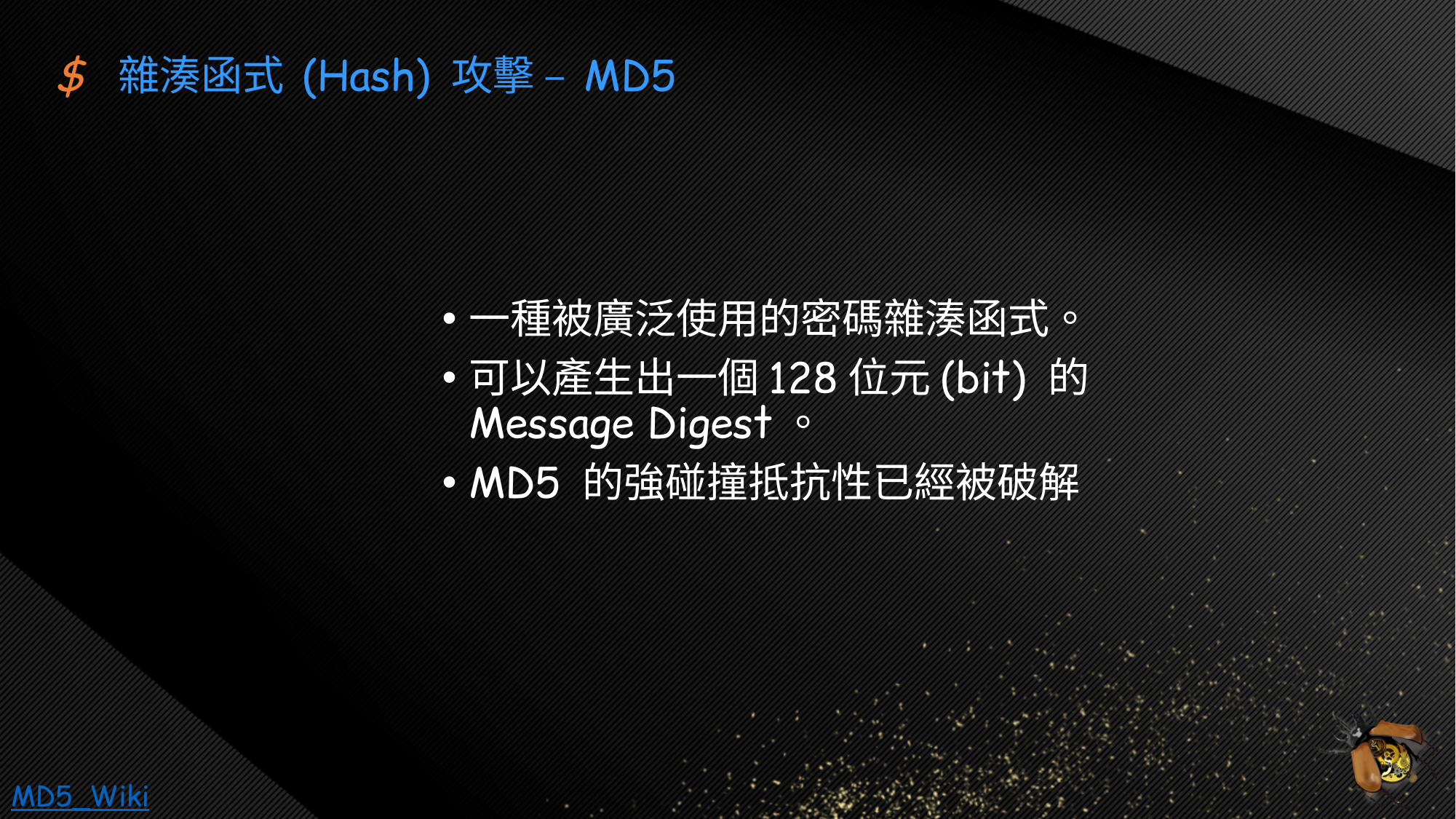

$  雜湊函式 (Hash) 攻擊 – MD5
一種被廣泛使用的密碼雜湊函式。
可以產生出一個128位元(bit) 的 Message Digest。
MD5 的強碰撞抵抗性已經被破解
MD5_Wiki